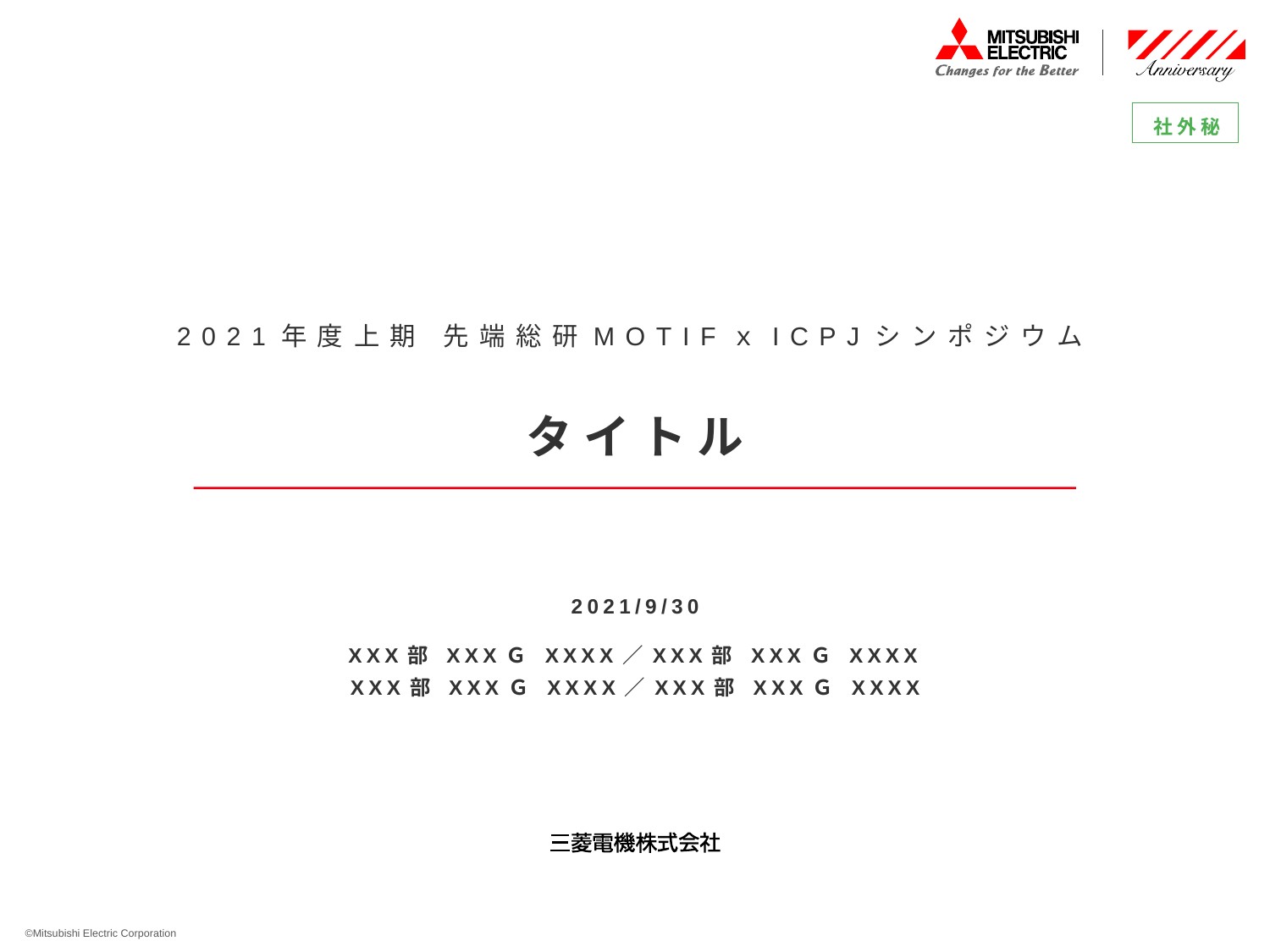

社 外 秘
機密等級「社外秘」を記載。
# 2021年度上期 先端総研MOTIFｘICPJシンポジウム タイトル
2021/9/30
XXX部 XXXＧ XXXX／XXX部 XXXＧ XXXX
XXX部 XXXＧ XXXX／XXX部 XXXＧ XXXX